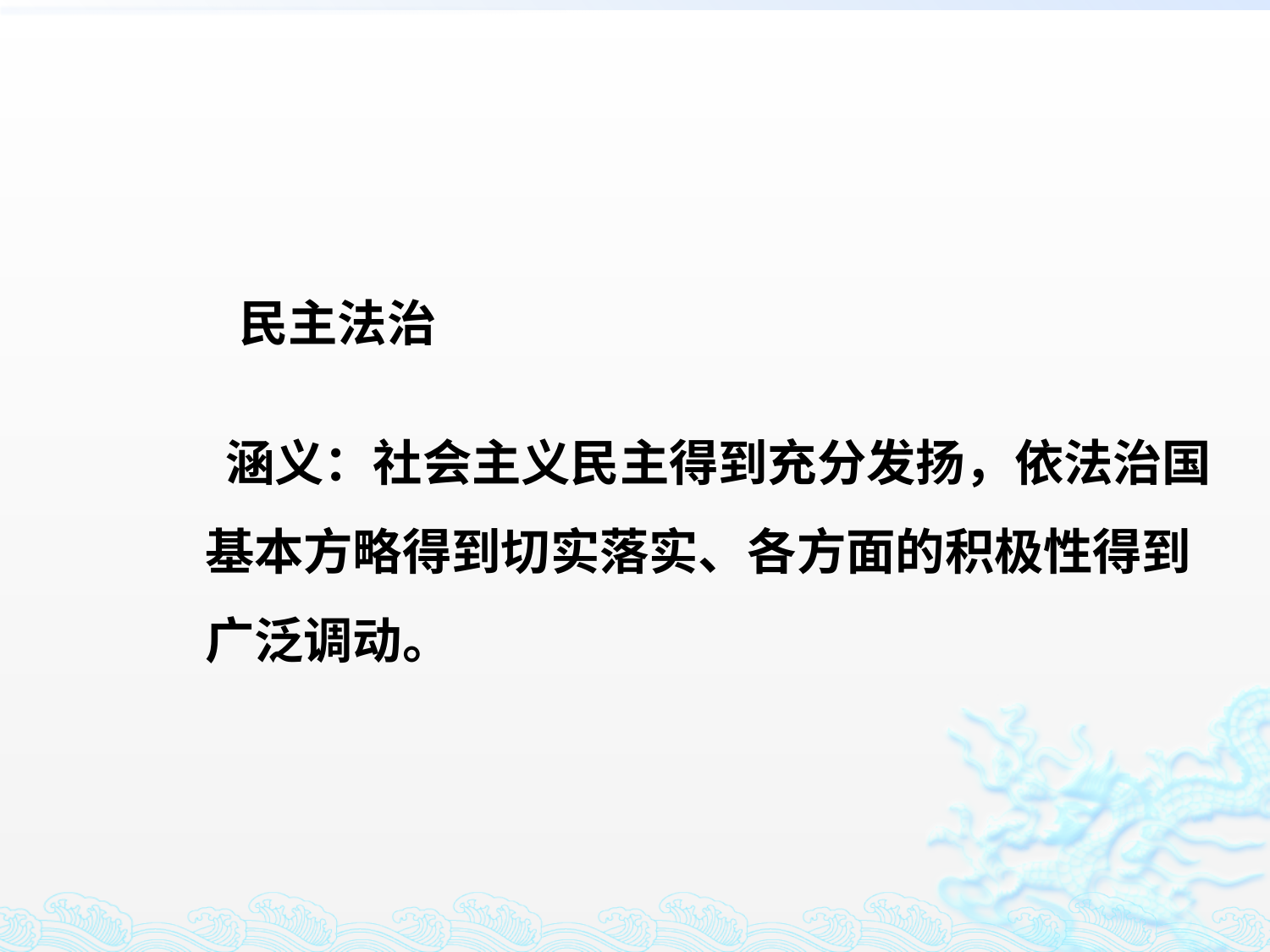

民主法治
     涵义：社会主义民主得到充分发扬，依法治国基本方略得到切实落实、各方面的积极性得到广泛调动。